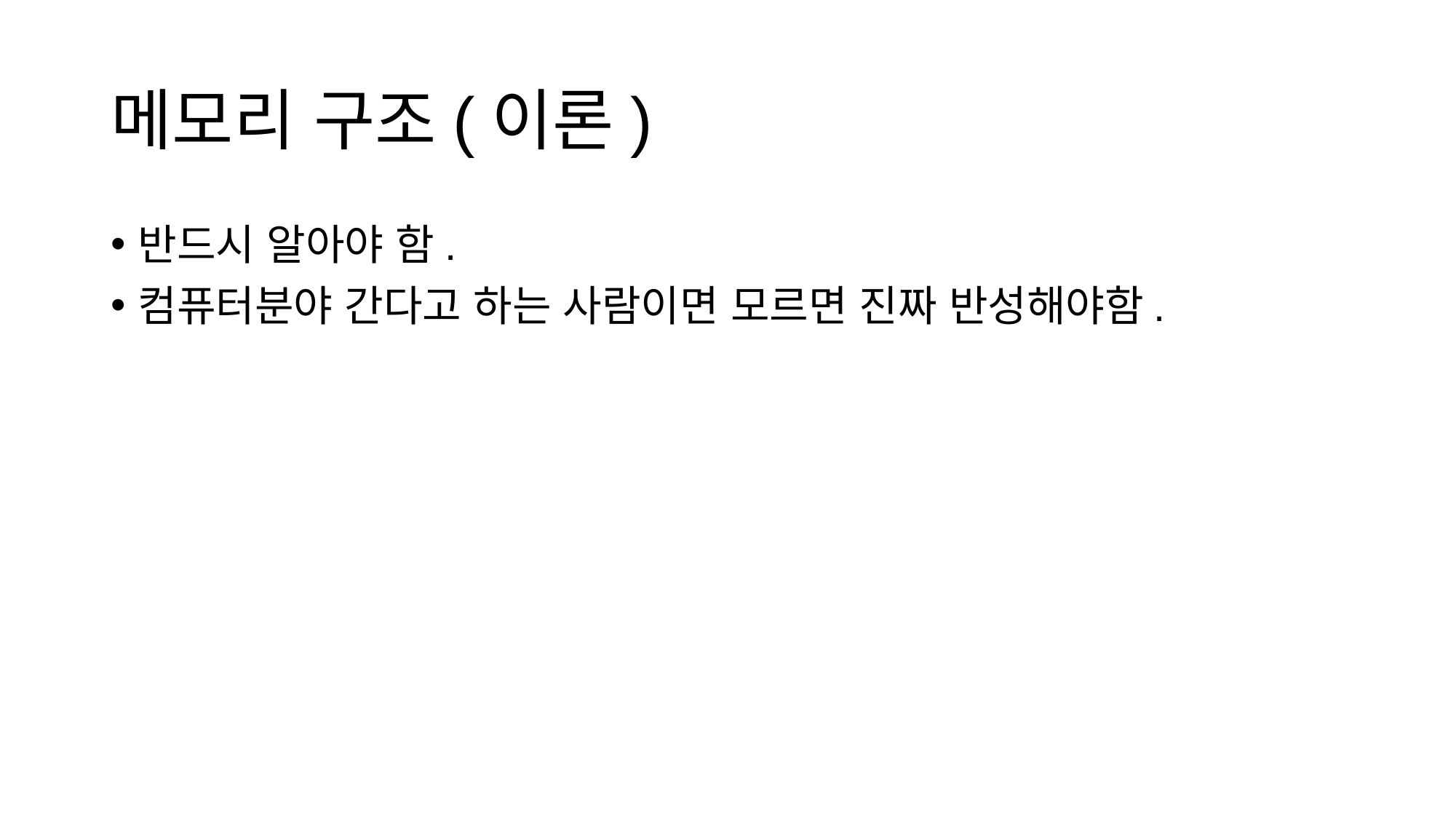

# 메모리 구조(이론)
반드시 알아야 함.
컴퓨터분야 간다고 하는 사람이면 모르면 진짜 반성해야함.